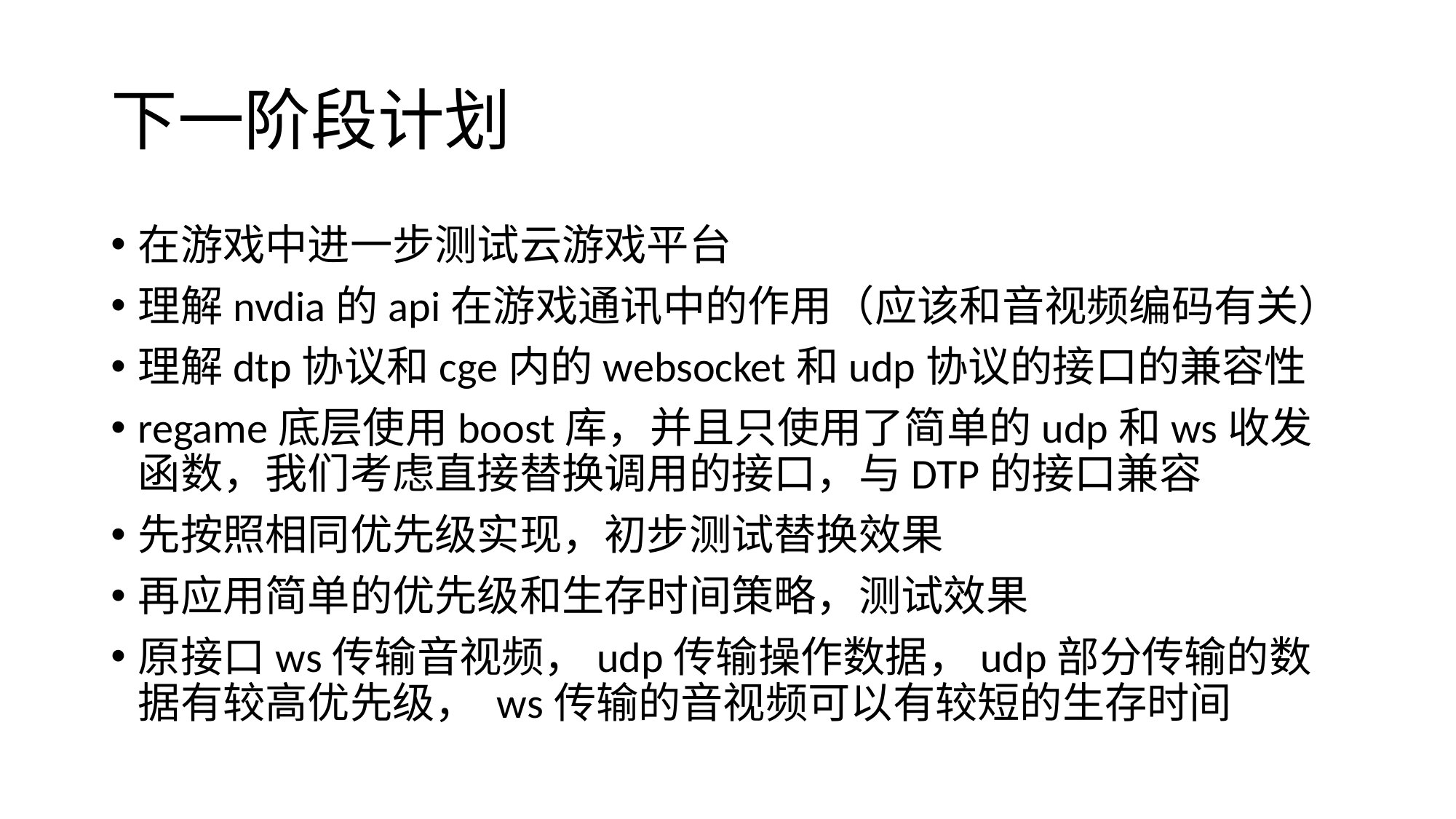

# 下一阶段计划
在游戏中进一步测试云游戏平台
理解nvdia的api在游戏通讯中的作用（应该和音视频编码有关）
理解dtp协议和cge内的websocket和udp协议的接口的兼容性
regame底层使用boost库，并且只使用了简单的udp和ws收发函数，我们考虑直接替换调用的接口，与DTP的接口兼容
先按照相同优先级实现，初步测试替换效果
再应用简单的优先级和生存时间策略，测试效果
原接口ws传输音视频，udp传输操作数据，udp部分传输的数据有较高优先级， ws传输的音视频可以有较短的生存时间